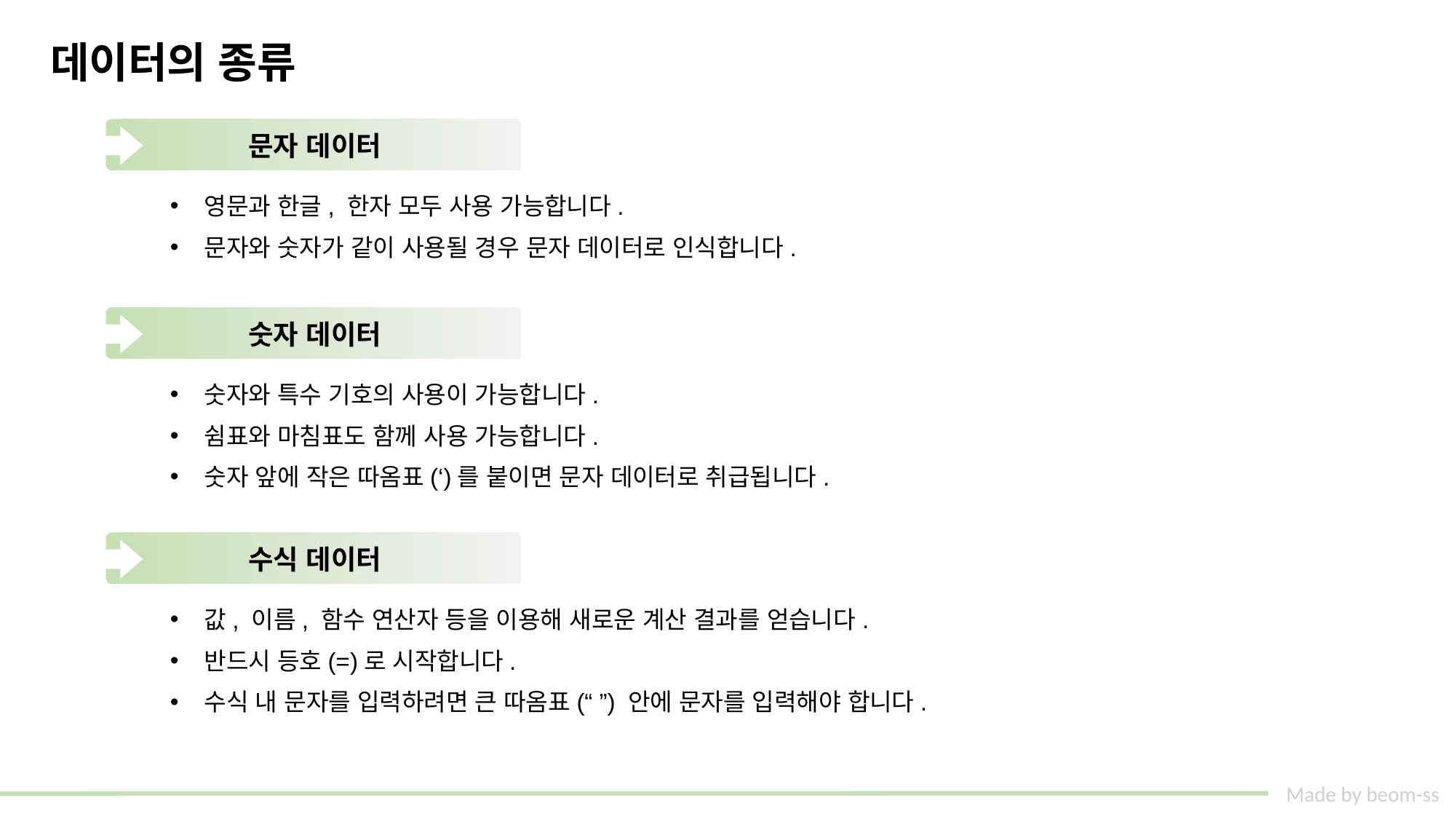

# 데이터의 종류

문자 데이터

영문과 한글, 한자 모두 사용 가능합니다.
문자와 숫자가 같이 사용될 경우 문자 데이터로 인식합니다.

숫자 데이터

숫자와 특수 기호의 사용이 가능합니다.
쉼표와 마침표도 함께 사용 가능합니다.
숫자 앞에 작은 따옴표(‘)를 붙이면 문자 데이터로 취급됩니다.

수식 데이터

값, 이름, 함수 연산자 등을 이용해 새로운 계산 결과를 얻습니다.
반드시 등호(=)로 시작합니다.
수식 내 문자를 입력하려면 큰 따옴표(“ ”) 안에 문자를 입력해야 합니다.